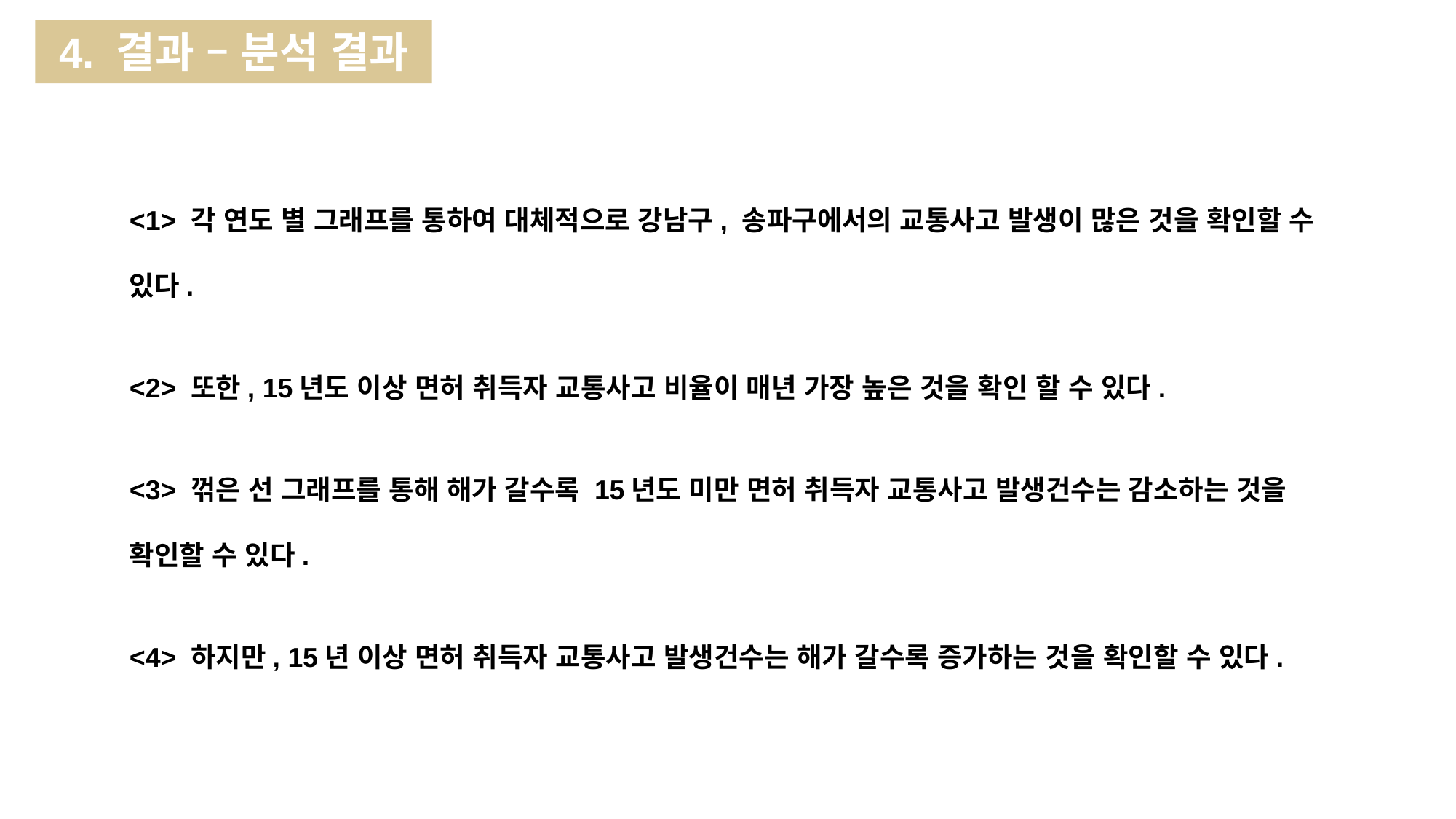

4. 결과 – 분석 결과

<1> 각 연도 별 그래프를 통하여 대체적으로 강남구, 송파구에서의 교통사고 발생이 많은 것을 확인할 수 있다.

<2> 또한, 15년도 이상 면허 취득자 교통사고 비율이 매년 가장 높은 것을 확인 할 수 있다.

<3> 꺾은 선 그래프를 통해 해가 갈수록 15년도 미만 면허 취득자 교통사고 발생건수는 감소하는 것을 확인할 수 있다.

<4> 하지만, 15년 이상 면허 취득자 교통사고 발생건수는 해가 갈수록 증가하는 것을 확인할 수 있다.